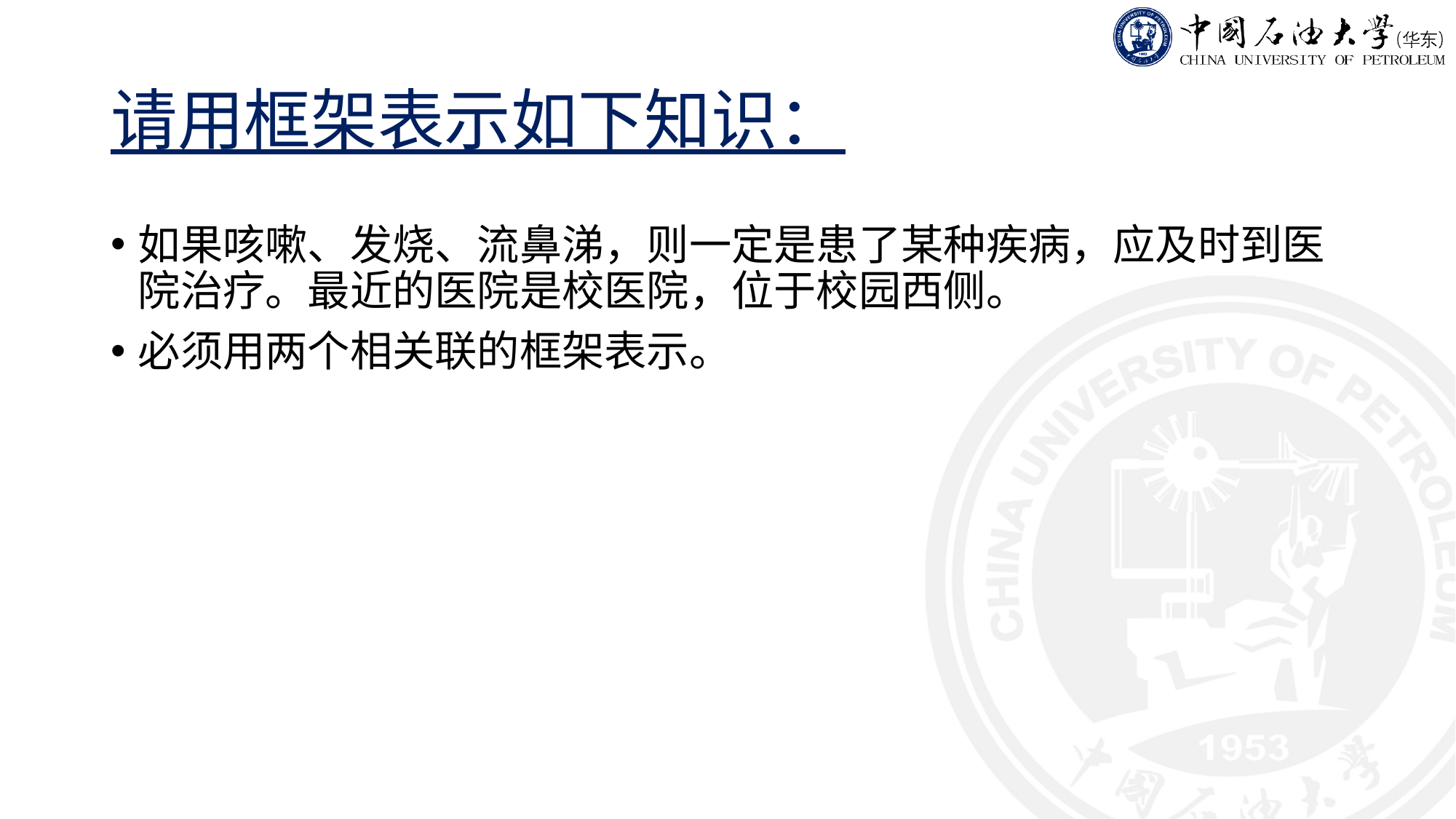

# 请用框架表示如下知识：
如果咳嗽、发烧、流鼻涕，则一定是患了某种疾病，应及时到医院治疗。最近的医院是校医院，位于校园西侧。
必须用两个相关联的框架表示。